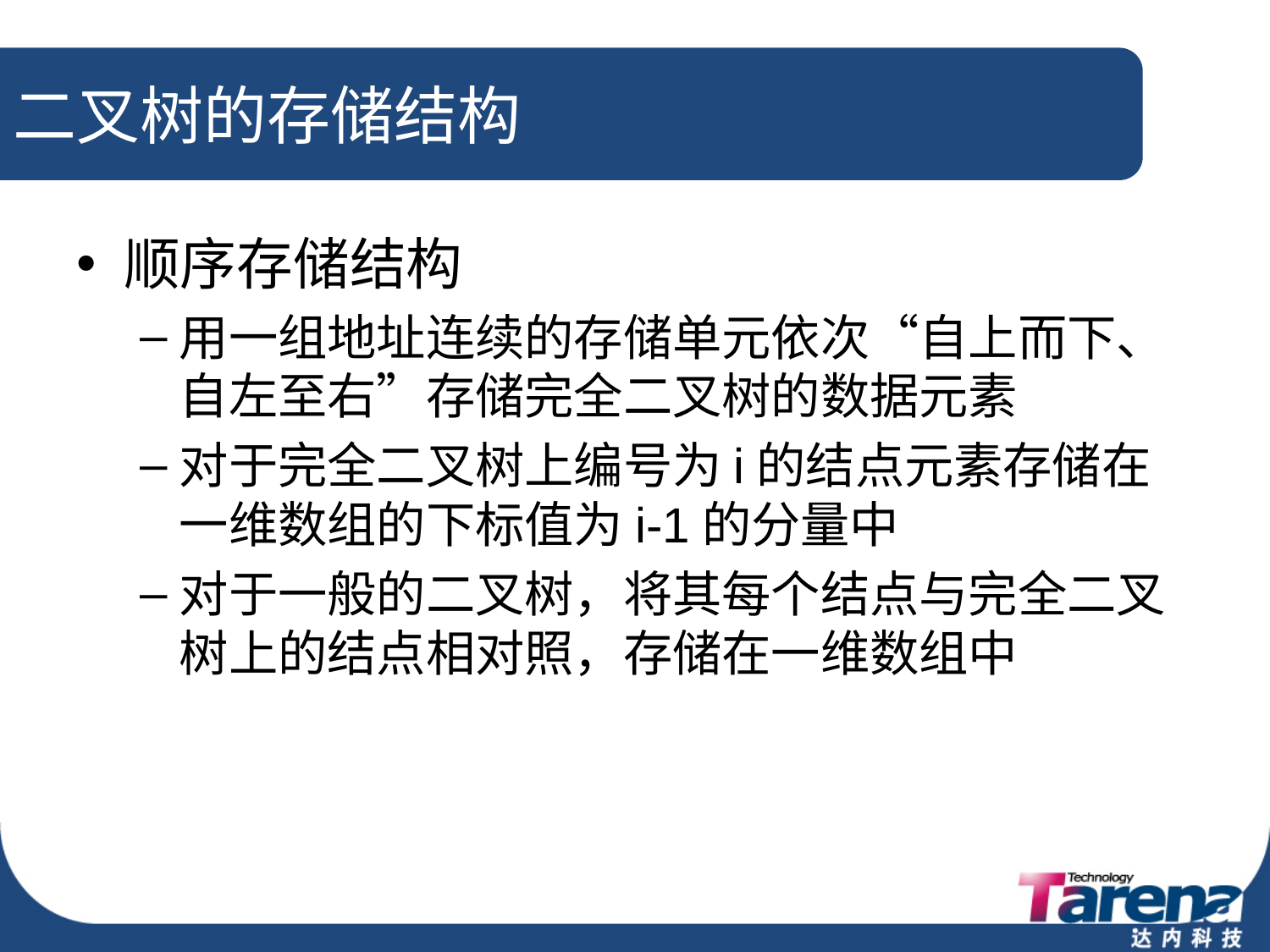

# 二叉树的存储结构
顺序存储结构
用一组地址连续的存储单元依次“自上而下、自左至右”存储完全二叉树的数据元素
对于完全二叉树上编号为i的结点元素存储在一维数组的下标值为i-1的分量中
对于一般的二叉树，将其每个结点与完全二叉树上的结点相对照，存储在一维数组中